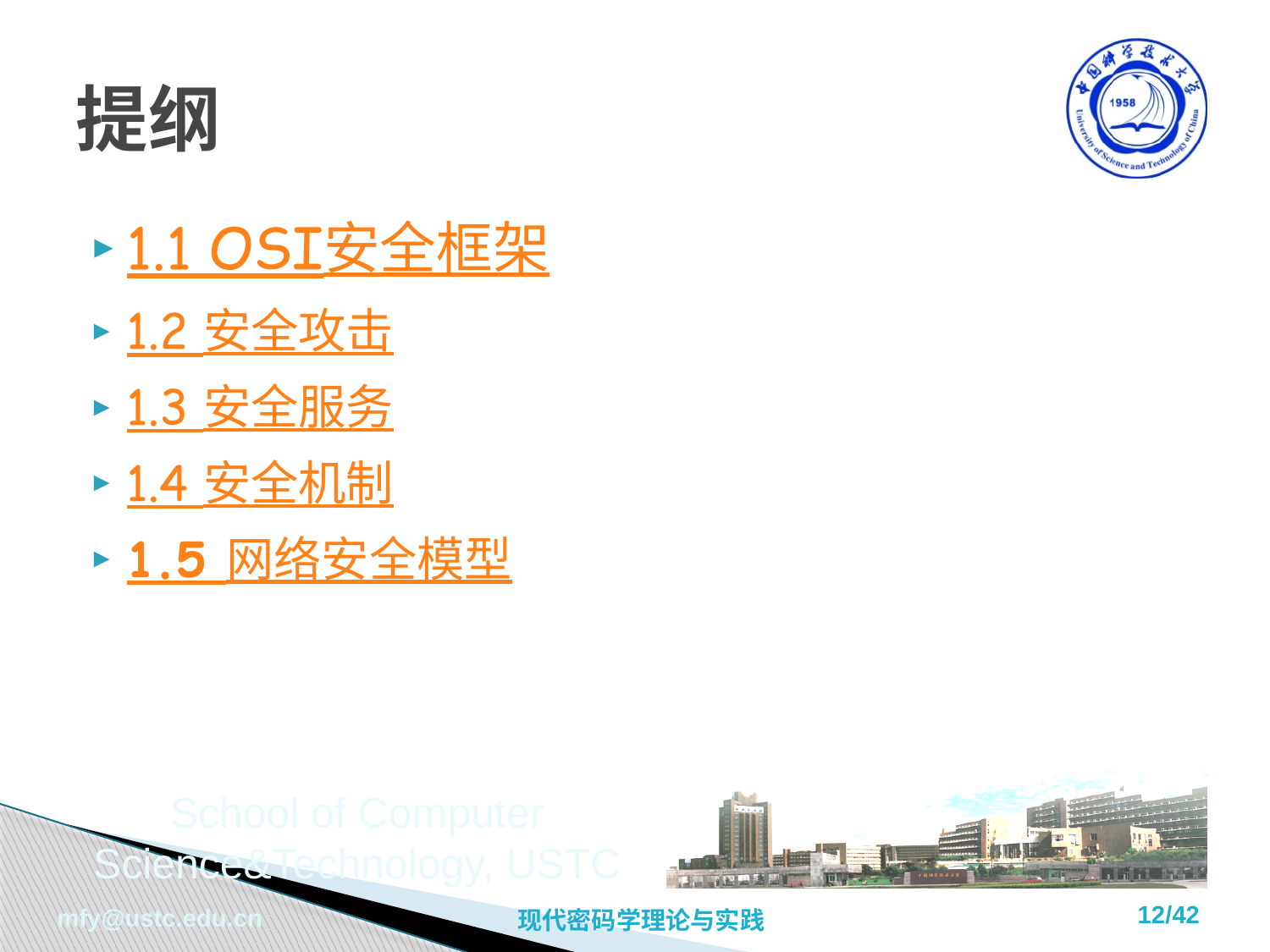

# 提纲
1.1 OSI安全框架
1.2 安全攻击
1.3 安全服务
1.4 安全机制
1.5 网络安全模型